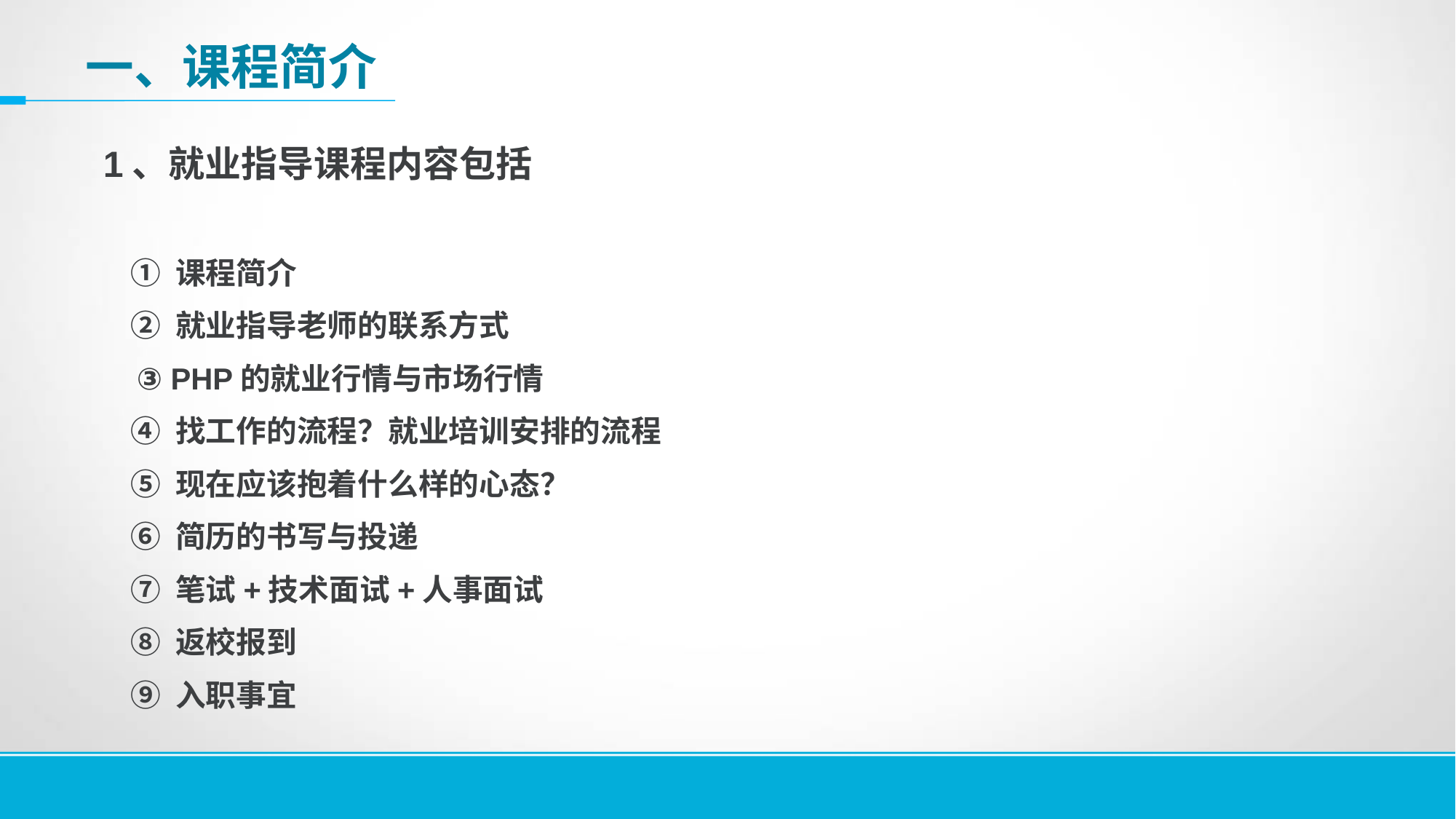

# 一、课程简介
1、就业指导课程内容包括

    ① 课程简介
    ② 就业指导老师的联系方式
    ③ PHP的就业行情与市场行情
    ④ 找工作的流程？就业培训安排的流程
    ⑤ 现在应该抱着什么样的心态？
    ⑥ 简历的书写与投递
    ⑦ 笔试+技术面试+人事面试
    ⑧ 返校报到
    ⑨ 入职事宜